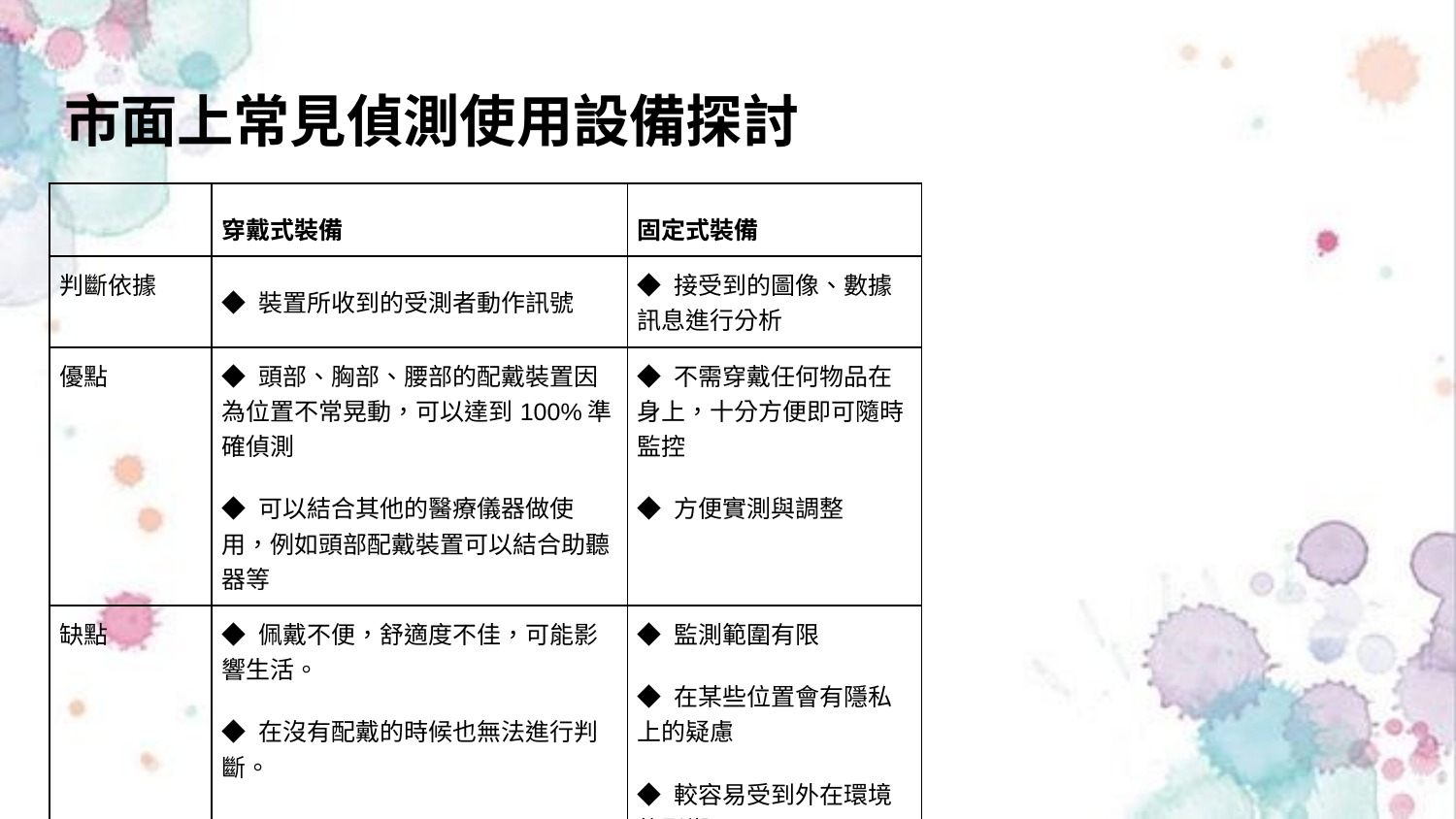

# 市面上常見偵測使用設備探討

|  | 穿戴式裝備 | 固定式裝備 |
| --- | --- | --- |
| 判斷依據 | ◆ 裝置所收到的受測者動作訊號 | ◆ 接受到的圖像、數據訊息進行分析 |
| 優點 | ◆ 頭部、胸部、腰部的配戴裝置因為位置不常晃動，可以達到100%準確偵測 ◆ 可以結合其他的醫療儀器做使用，例如頭部配戴裝置可以結合助聽器等 | ◆ 不需穿戴任何物品在身上，十分方便即可隨時監控 ◆ 方便實測與調整 |
| 缺點 | ◆ 佩戴不便，舒適度不佳，可能影響生活。 ◆ 在沒有配戴的時候也無法進行判斷。 | ◆ 監測範圍有限 ◆ 在某些位置會有隱私上的疑慮 ◆ 較容易受到外在環境的影響 |